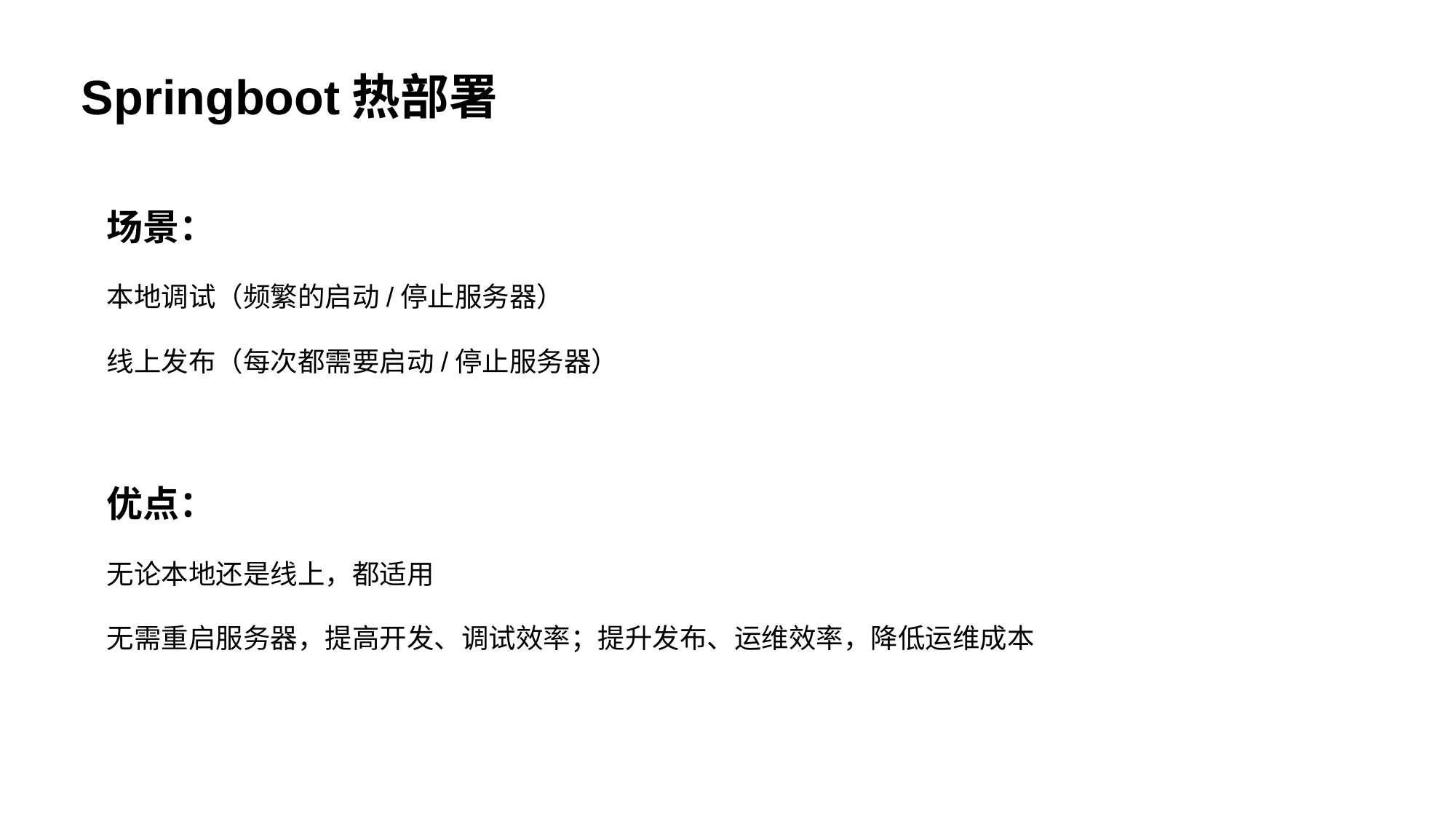

# Springboot热部署
场景：
本地调试（频繁的启动/停止服务器）
线上发布（每次都需要启动/停止服务器）

优点：
无论本地还是线上，都适用
无需重启服务器，提高开发、调试效率；提升发布、运维效率，降低运维成本